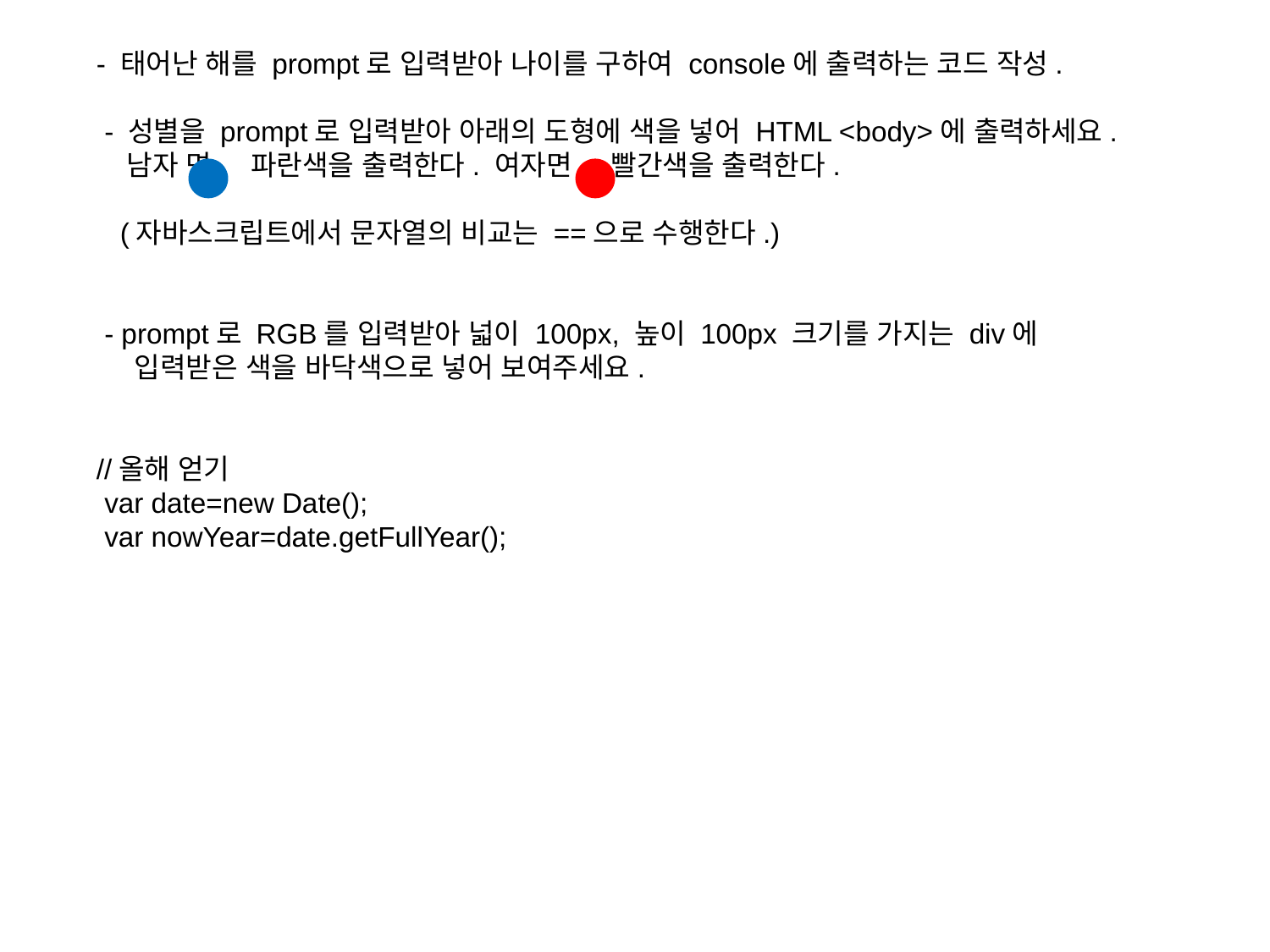

- 태어난 해를 prompt로 입력받아 나이를 구하여 console에 출력하는 코드 작성.

  - 성별을 prompt로 입력받아 아래의 도형에 색을 넣어 HTML <body>에 출력하세요.
    남자 면     파란색을 출력한다. 여자면     빨간색을 출력한다.

    (자바스크립트에서 문자열의 비교는 ==으로 수행한다.)

  - prompt로 RGB를 입력받아 넓이 100px, 높이 100px 크기를 가지는 div에
     입력받은 색을 바닥색으로 넣어 보여주세요.

 //올해 얻기
  var date=new Date();
  var nowYear=date.getFullYear();